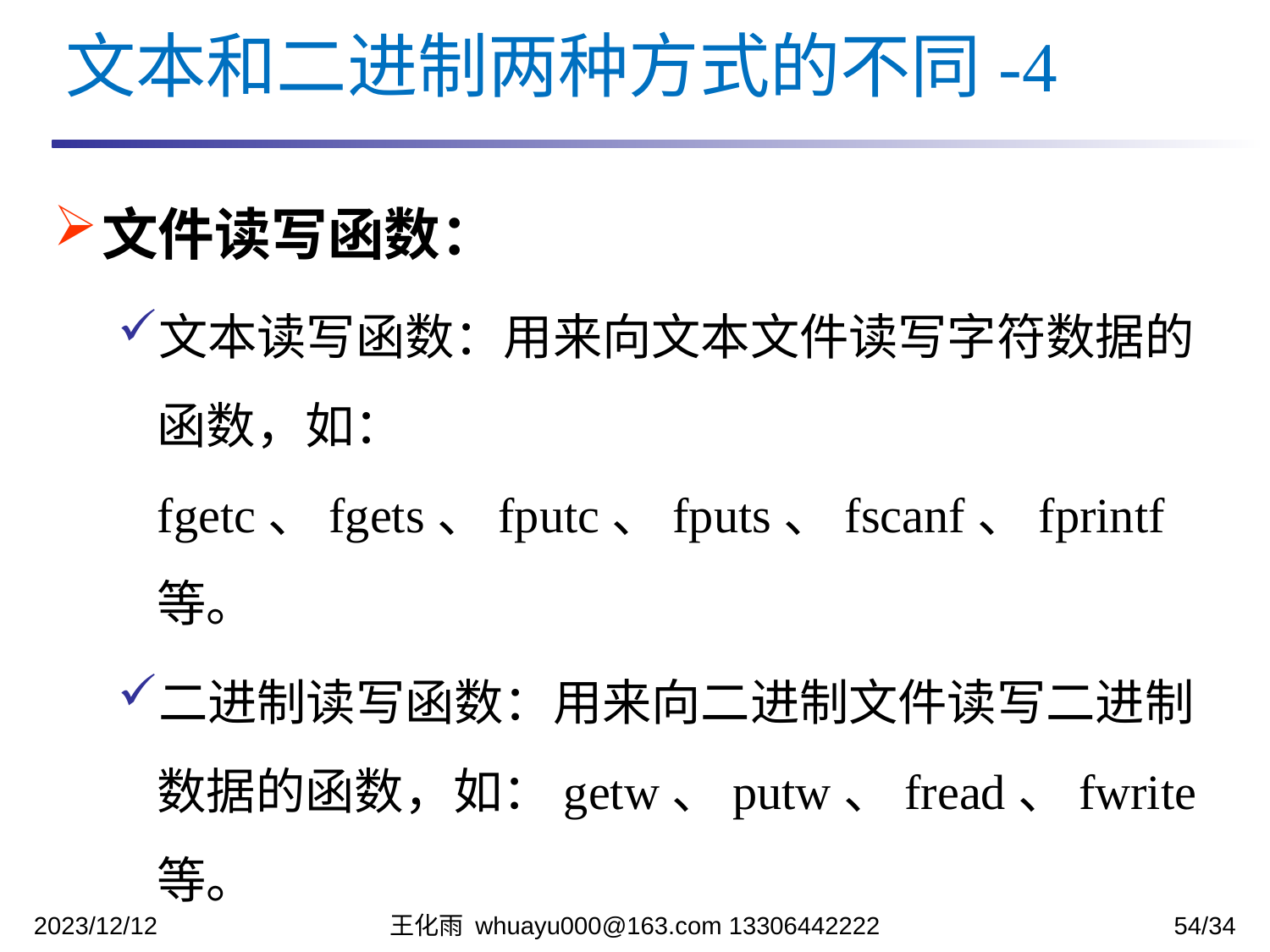

文本和二进制两种方式的不同-4
文件读写函数：
文本读写函数：用来向文本文件读写字符数据的函数，如：fgetc、fgets、fputc、fputs、fscanf、fprintf等。
二进制读写函数：用来向二进制文件读写二进制数据的函数，如：getw、putw、fread、fwrite等。

2023/12/12
王化雨 whuayu000@163.com 13306442222
54/34